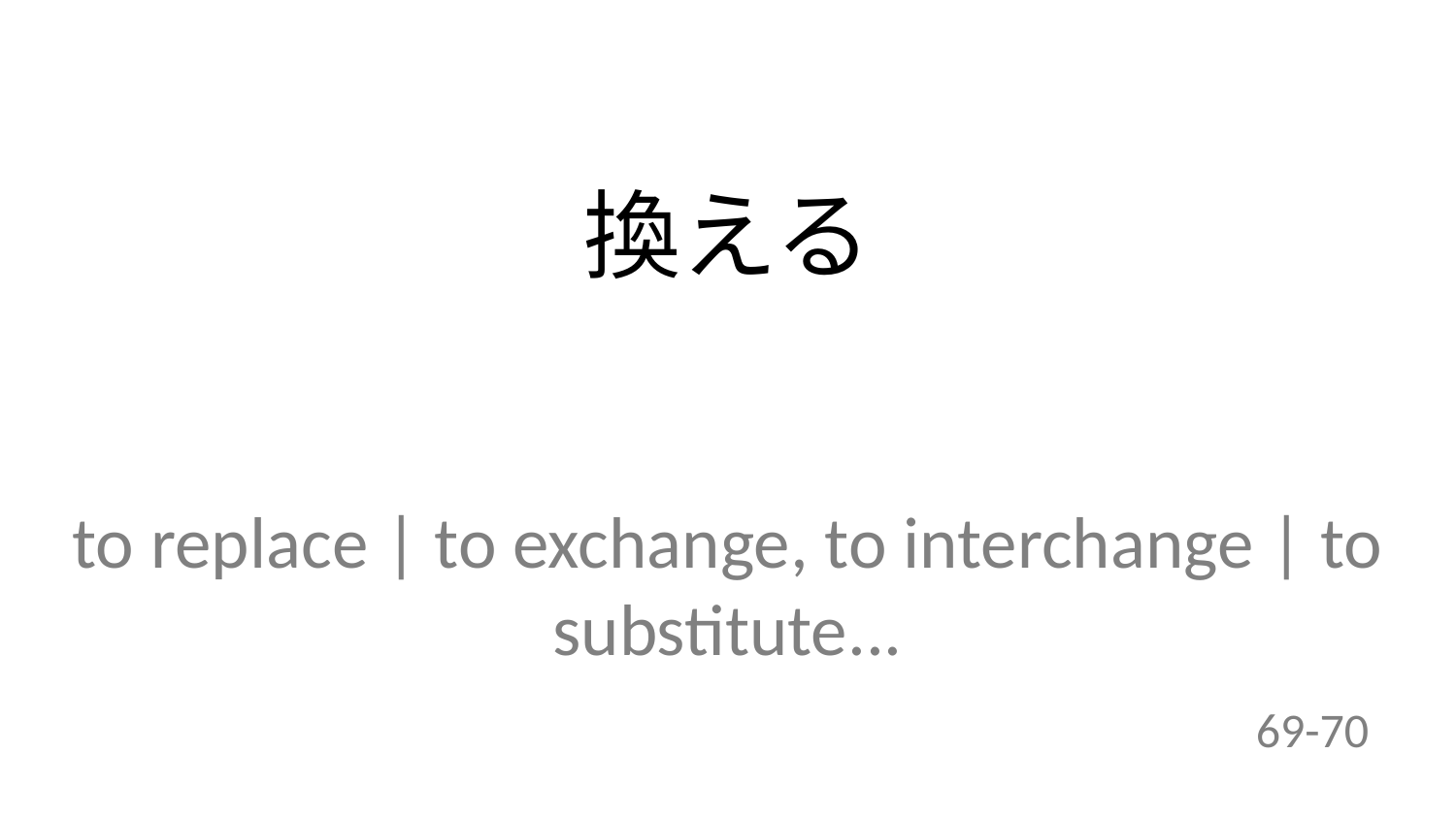

換える

to replace | to exchange, to interchange | to substitute...
69-70